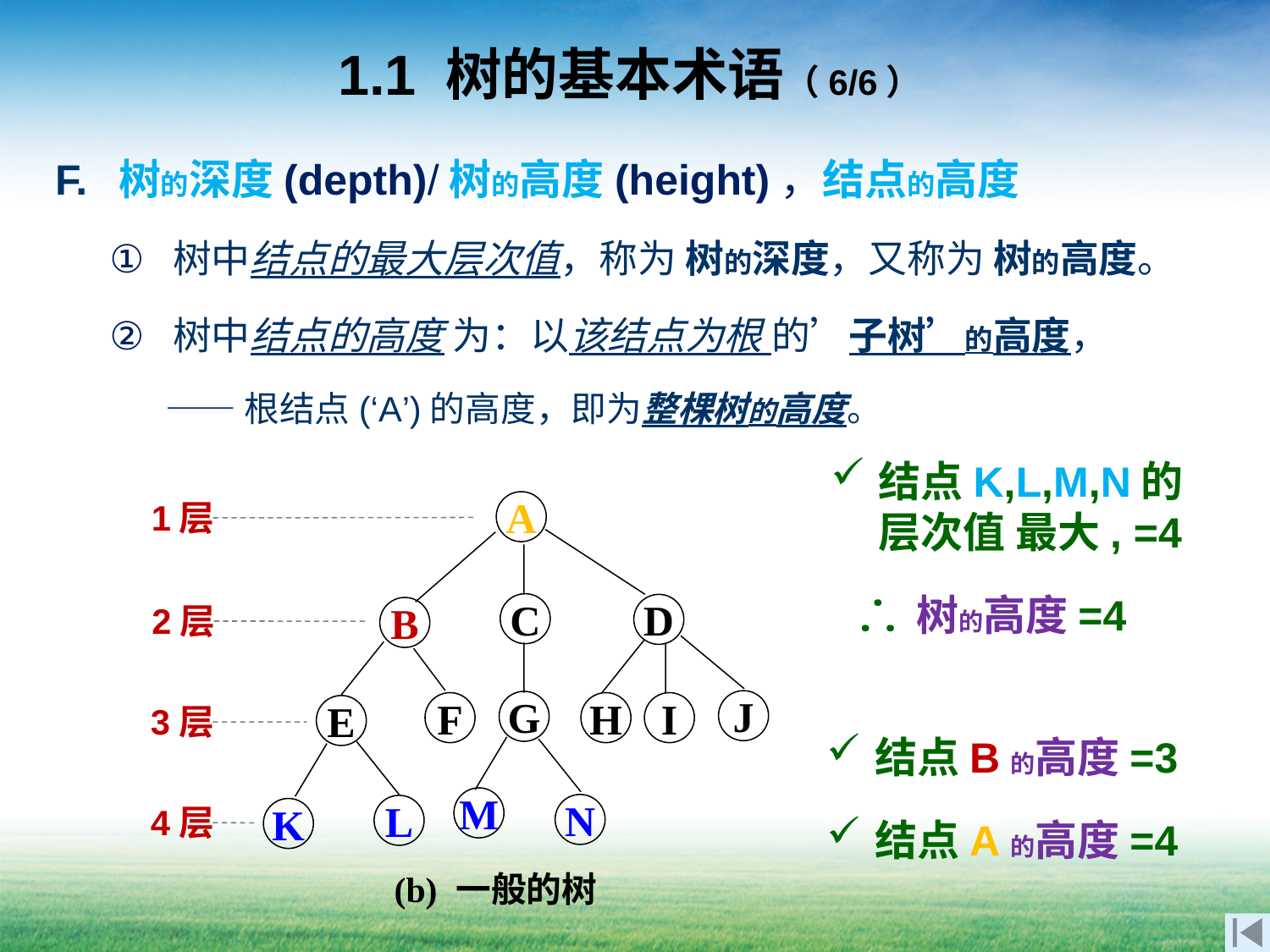

# 1.1 树的基本术语（6/6）
树的深度(depth)/树的高度(height)，结点的高度
树中结点的最大层次值，称为 树的深度，又称为 树的高度。
树中结点的高度 为：以该结点为根 的’子树’的高度，
——根结点(‘A’)的高度，即为整棵树的高度。
结点K,L,M,N的层次值 最大, =4
   ⸫ 树的高度=4
1层
A

C
D
B

J
G
F
H
I
E

M
N
L
K
(b) 一般的树

2层

3层

结点B的高度=3
结点A的高度=4
4层